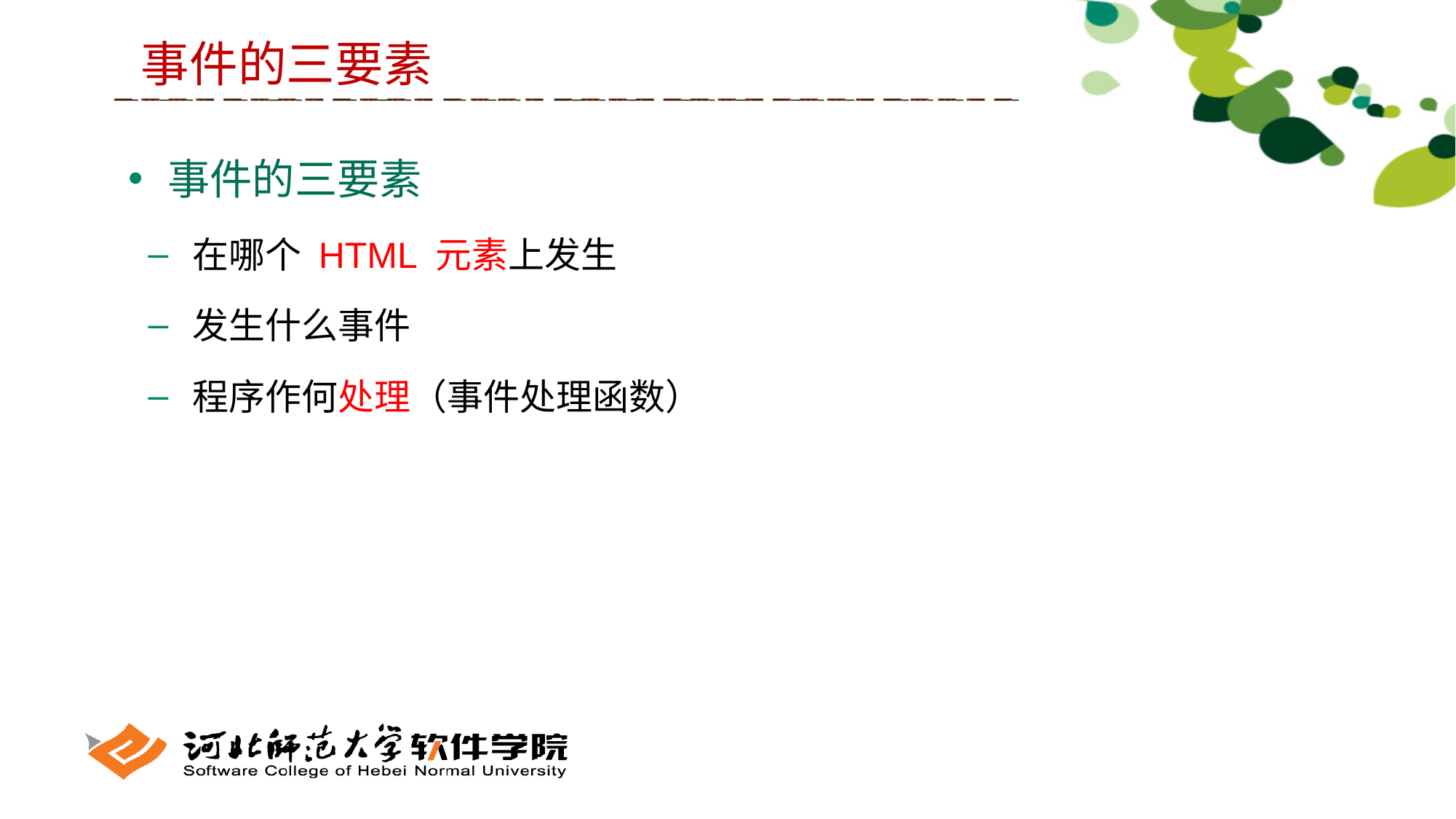

事件的三要素

 事件的三要素
 在哪个 HTML 元素上发生
 发生什么事件
 程序作何处理（事件处理函数）